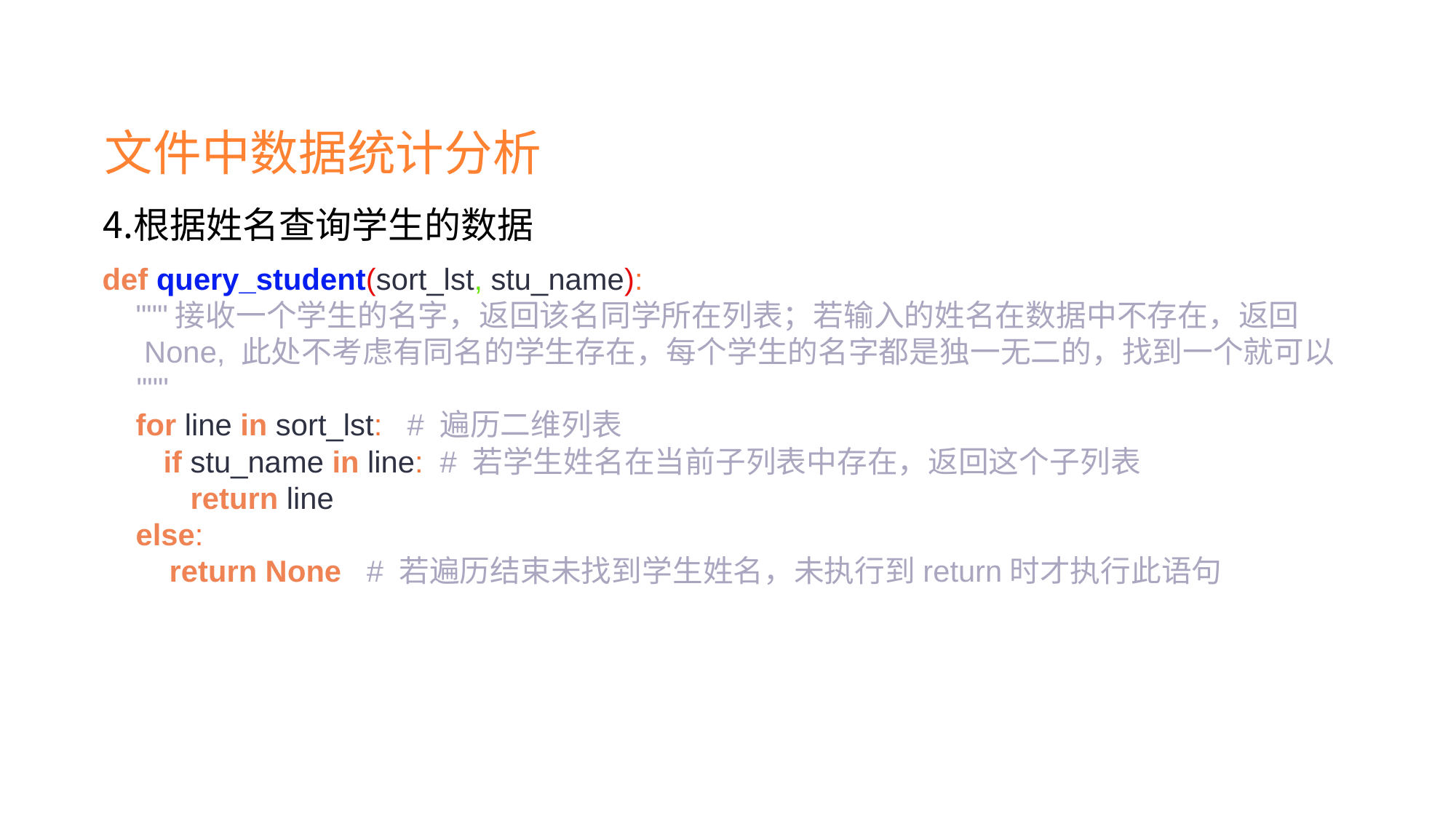

文件中数据统计分析
根据姓名查询学生的数据
def query_student(sort_lst, stu_name):
    """接收一个学生的名字，返回该名同学所在列表；若输入的姓名在数据中不存在，返回
     None, 此处不考虑有同名的学生存在，每个学生的名字都是独一无二的，找到一个就可以
    """
    for line in sort_lst:   # 遍历二维列表
        if stu_name in line:  # 若学生姓名在当前子列表中存在，返回这个子列表
            return line
    else:
        return None   # 若遍历结束未找到学生姓名，未执行到return时才执行此语句